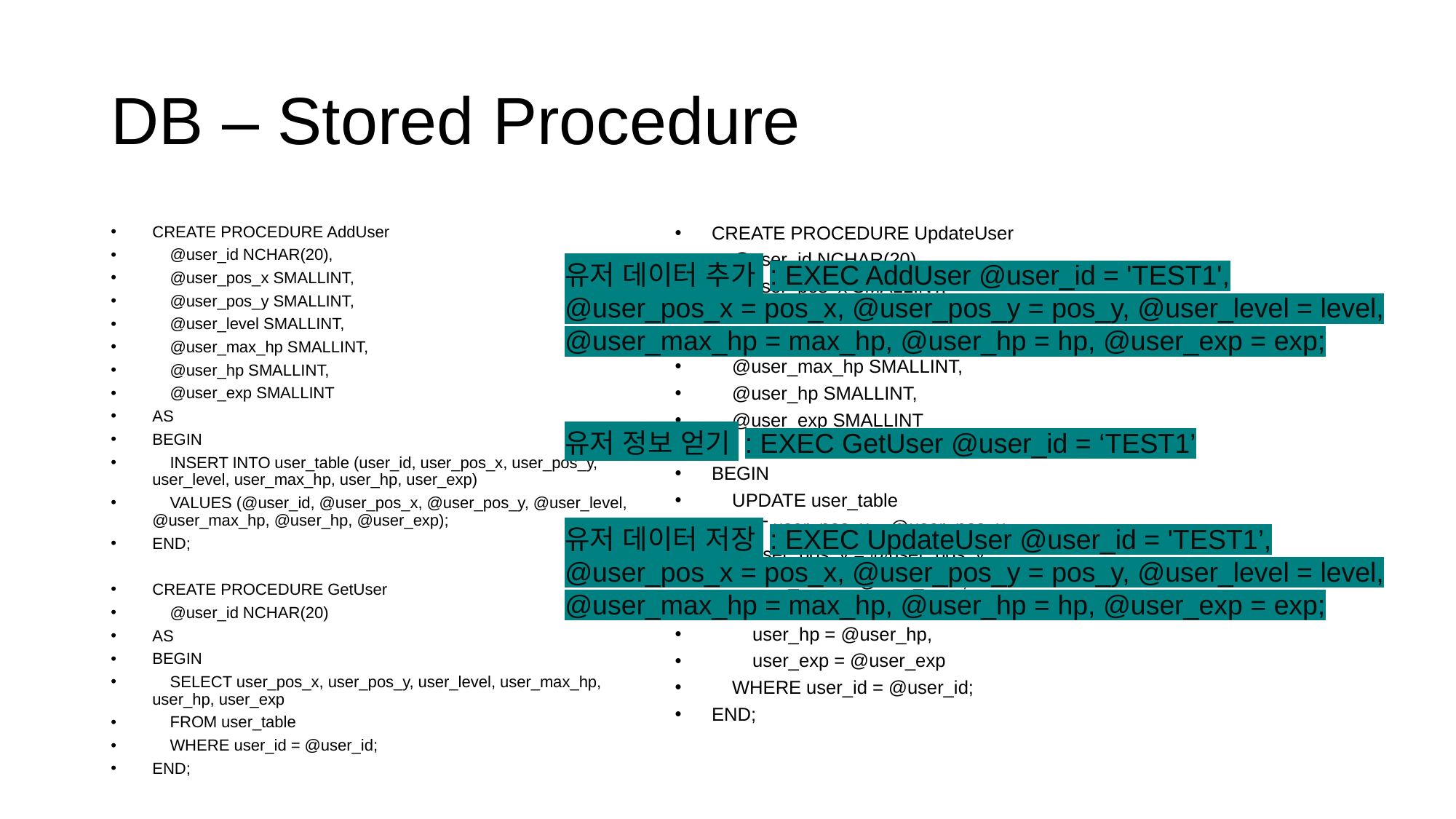

# DB – Stored Procedure
CREATE PROCEDURE AddUser
    @user_id NCHAR(20),
    @user_pos_x SMALLINT,
    @user_pos_y SMALLINT,
    @user_level SMALLINT,
    @user_max_hp SMALLINT,
    @user_hp SMALLINT,
    @user_exp SMALLINT
AS
BEGIN
    INSERT INTO user_table (user_id, user_pos_x, user_pos_y, user_level, user_max_hp, user_hp, user_exp)
    VALUES (@user_id, @user_pos_x, @user_pos_y, @user_level, @user_max_hp, @user_hp, @user_exp);
END;

CREATE PROCEDURE GetUser
    @user_id NCHAR(20)
AS
BEGIN
    SELECT user_pos_x, user_pos_y, user_level, user_max_hp, user_hp, user_exp
    FROM user_table
    WHERE user_id = @user_id;
END;
CREATE PROCEDURE UpdateUser
    @user_id NCHAR(20),
    @user_pos_x SMALLINT,
    @user_pos_y SMALLINT,
    @user_level SMALLINT,
    @user_max_hp SMALLINT,
    @user_hp SMALLINT,
    @user_exp SMALLINT
AS
BEGIN
    UPDATE user_table
    SET user_pos_x = @user_pos_x,
        user_pos_y = @user_pos_y,
        user_level = @user_level,
        user_max_hp = @user_max_hp,
        user_hp = @user_hp,
        user_exp = @user_exp
    WHERE user_id = @user_id;
END;

유저 데이터 추가 : EXEC AddUser @user_id = 'TEST1', @user_pos_x = pos_x, @user_pos_y = pos_y, @user_level = level, @user_max_hp = max_hp, @user_hp = hp, @user_exp = exp;
유저 정보 얻기 : EXEC GetUser @user_id = ‘TEST1’
유저 데이터 저장 : EXEC UpdateUser @user_id = 'TEST1’, @user_pos_x = pos_x, @user_pos_y = pos_y, @user_level = level, @user_max_hp = max_hp, @user_hp = hp, @user_exp = exp;